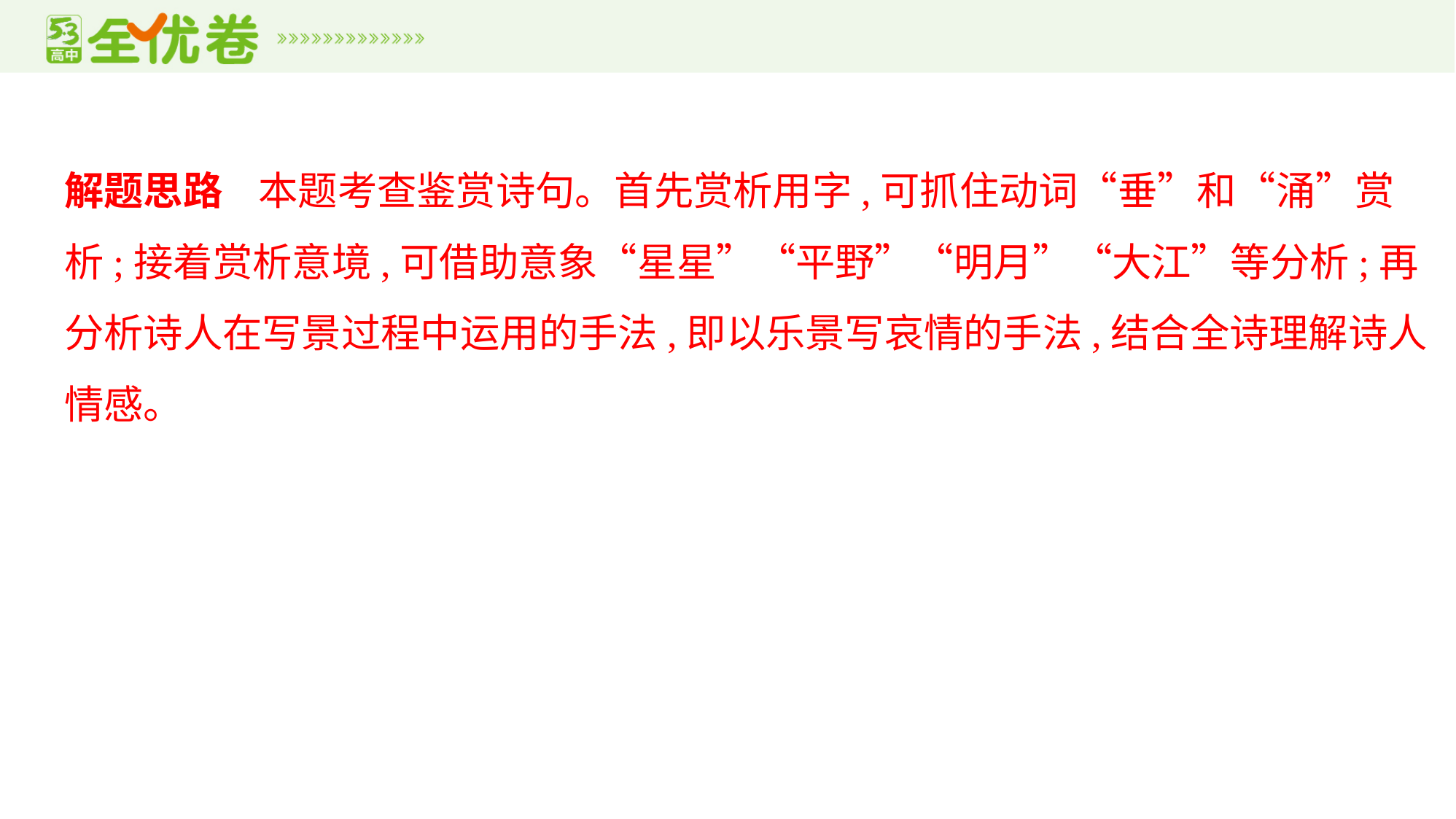

解题思路    本题考查鉴赏诗句。首先赏析用字,可抓住动词“垂”和“涌”赏
析;接着赏析意境,可借助意象“星星”“平野”“明月”“大江”等分析;再
分析诗人在写景过程中运用的手法,即以乐景写哀情的手法,结合全诗理解诗人
情感。